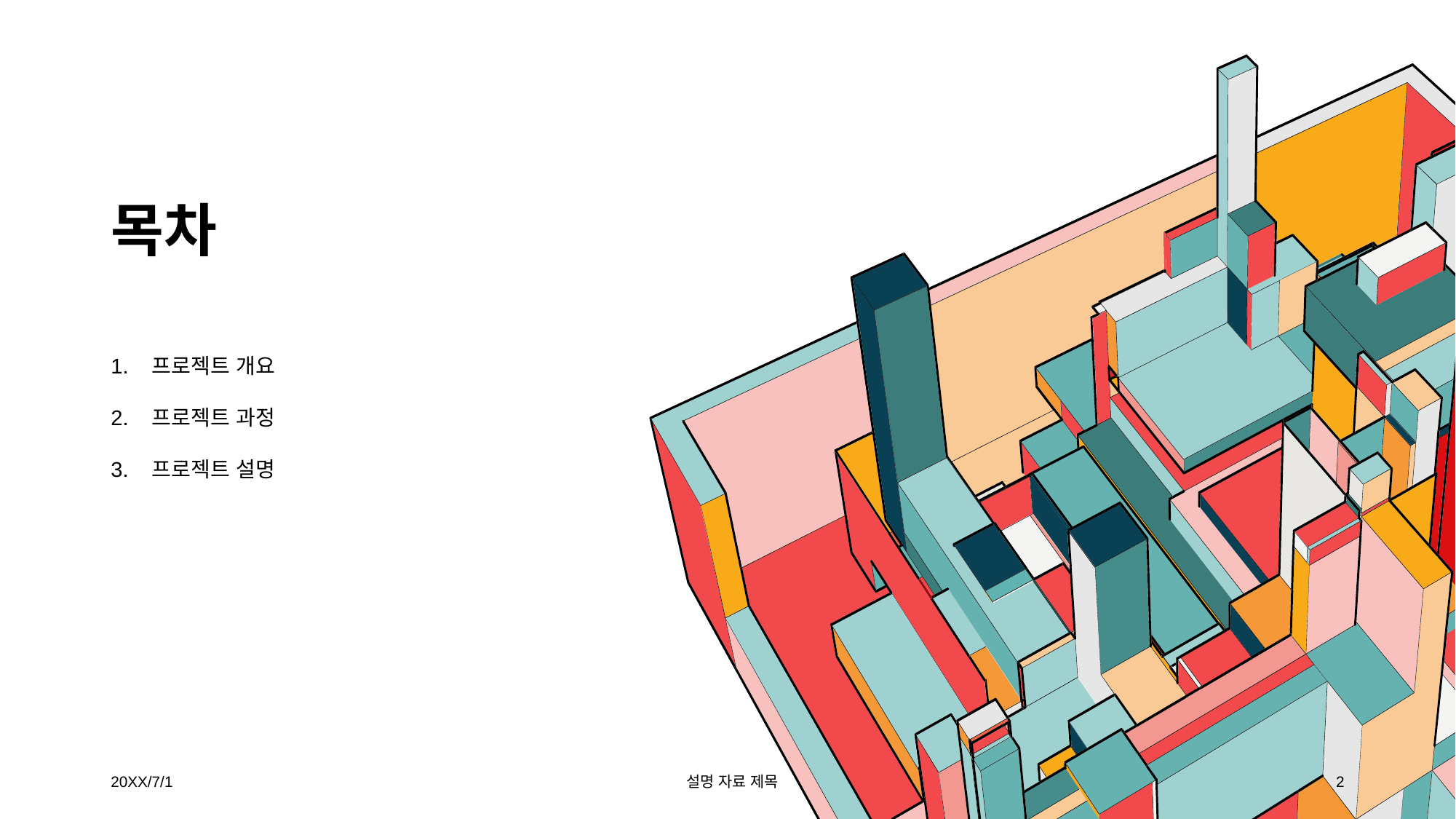

# 목차
프로젝트 개요
프로젝트 과정
프로젝트 설명
20XX/7/1
설명 자료 제목
2